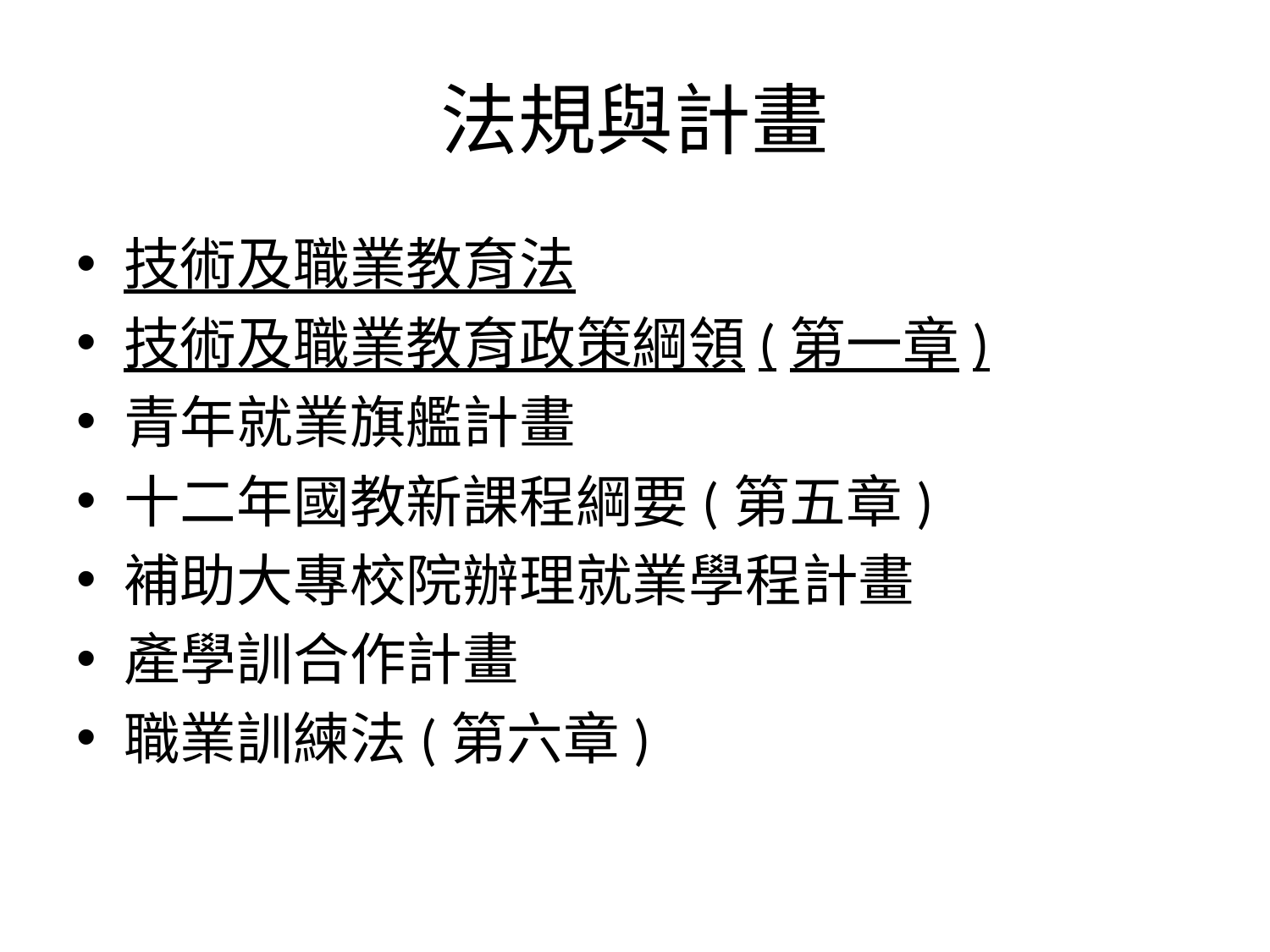

# 法規與計畫
技術及職業教育法
技術及職業教育政策綱領(第一章)
青年就業旗艦計畫
十二年國教新課程綱要(第五章)
補助大專校院辦理就業學程計畫
產學訓合作計畫
職業訓練法(第六章)